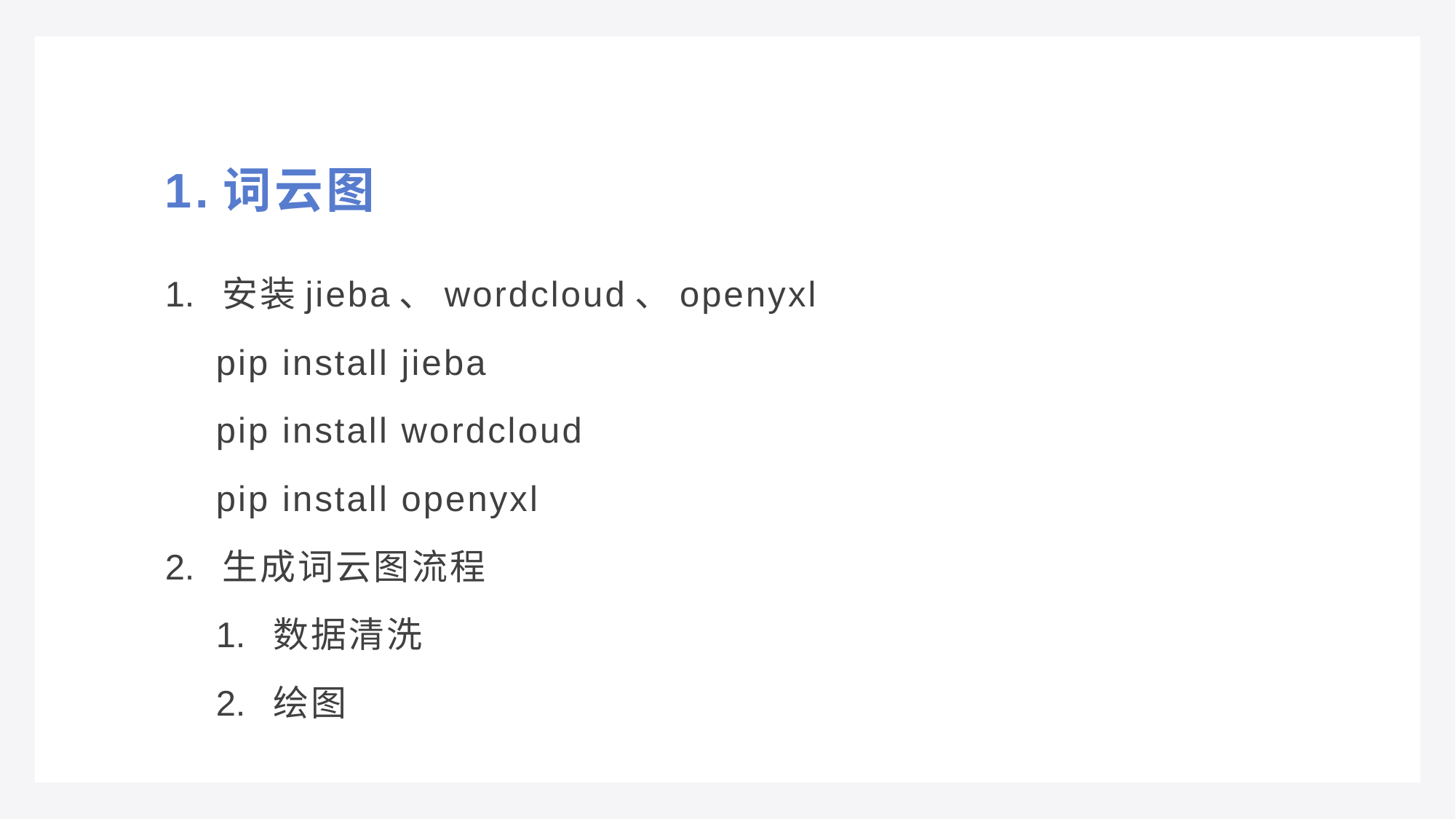

# 1.词云图
安装jieba、wordcloud、openyxl
pip install jieba
pip install wordcloud
pip install openyxl
生成词云图流程
数据清洗
绘图